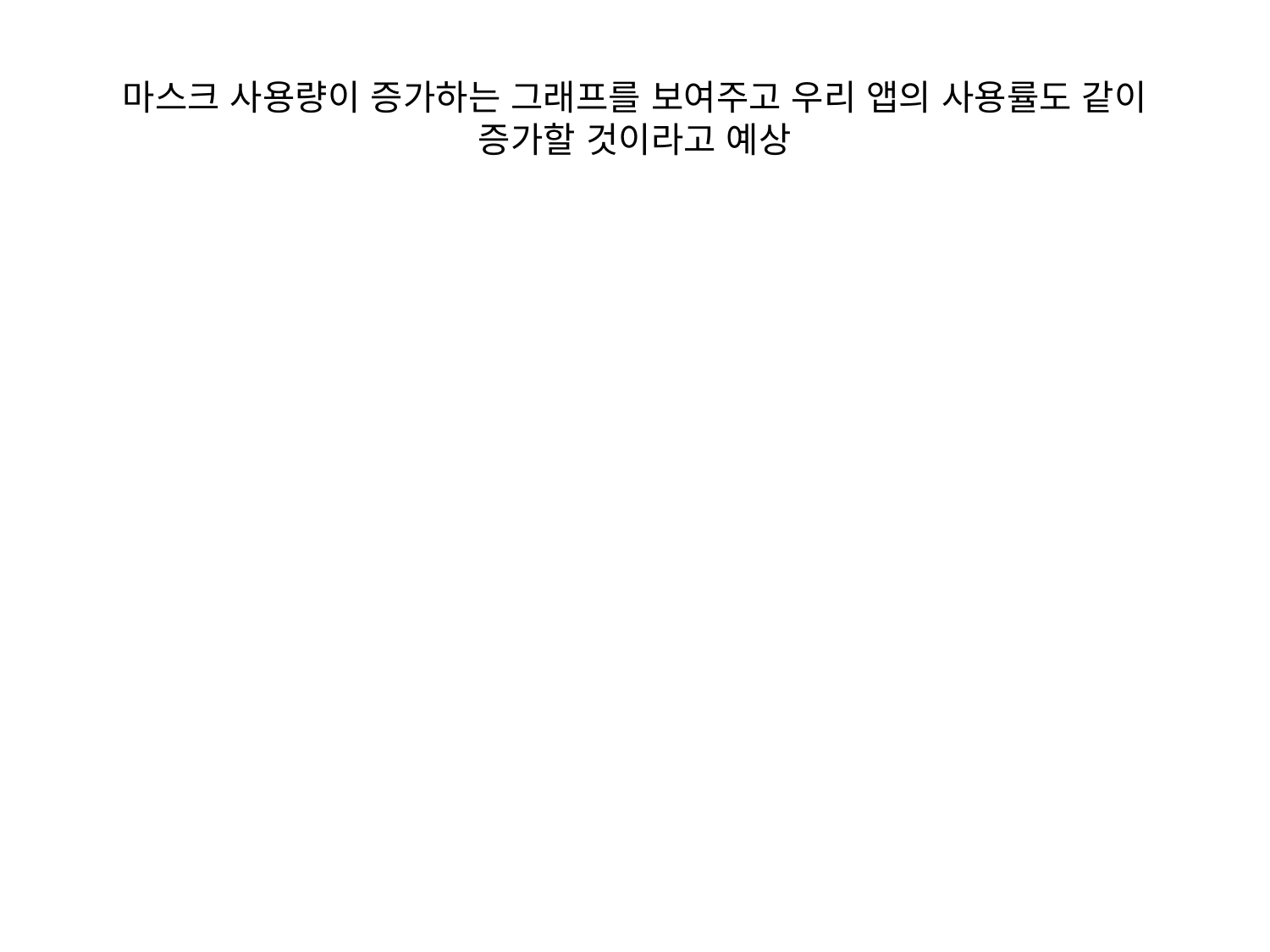

# 마스크 사용량이 증가하는 그래프를 보여주고 우리 앱의 사용률도 같이 증가할 것이라고 예상